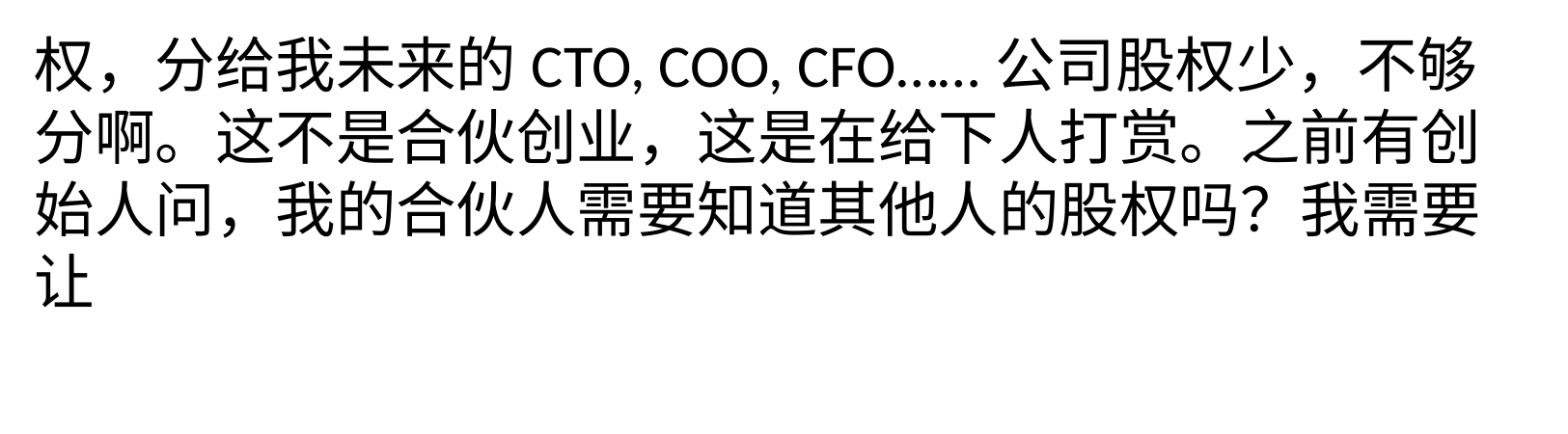

权，分给我未来的CTO, COO, CFO……公司股权少，不够分啊。这不是合伙创业，这是在给下人打赏。之前有创始人问，我的合伙人需要知道其他人的股权吗？我需要让